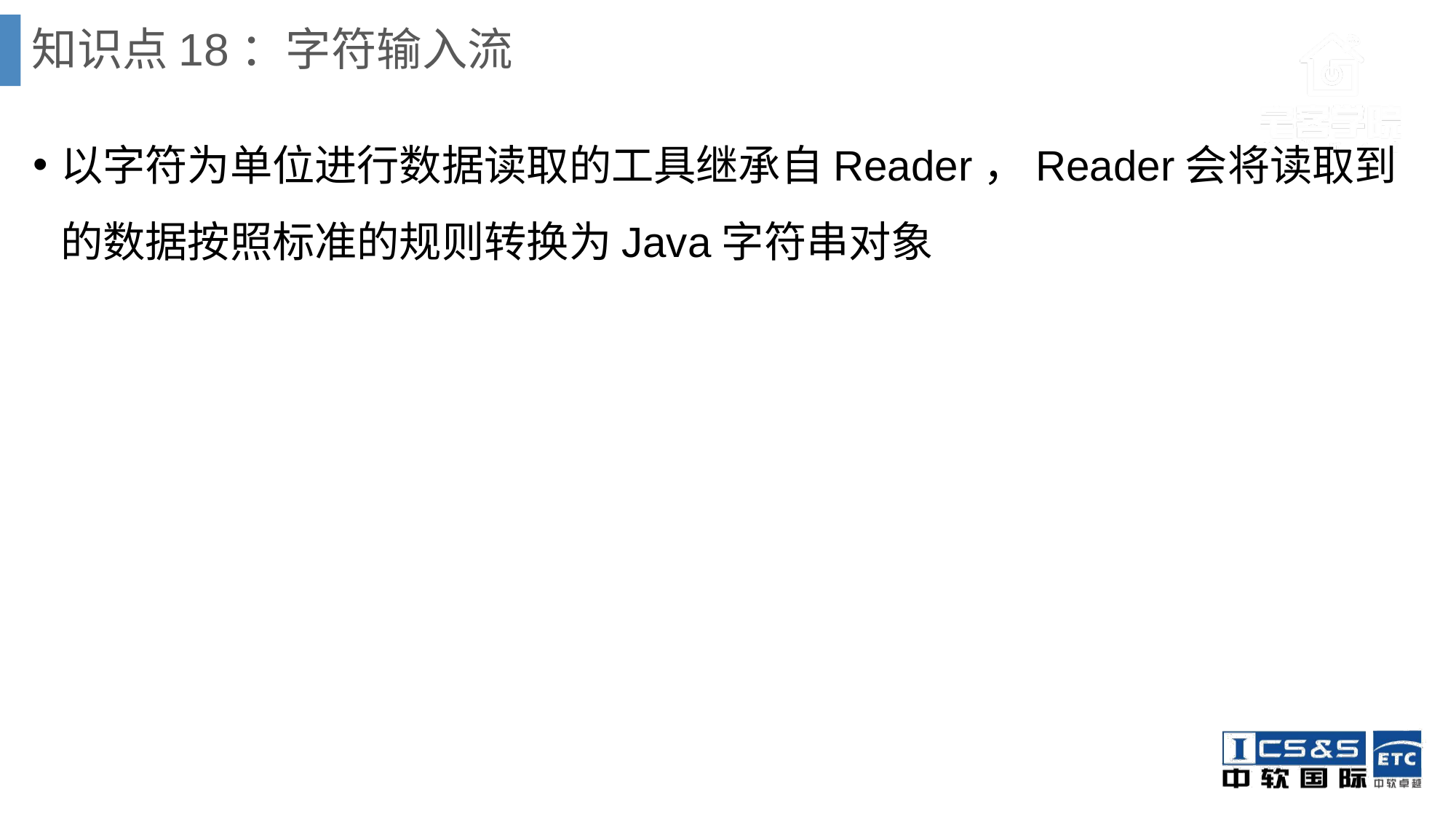

# 知识点18：字符输入流
以字符为单位进行数据读取的工具继承自Reader，Reader会将读取到的数据按照标准的规则转换为Java字符串对象